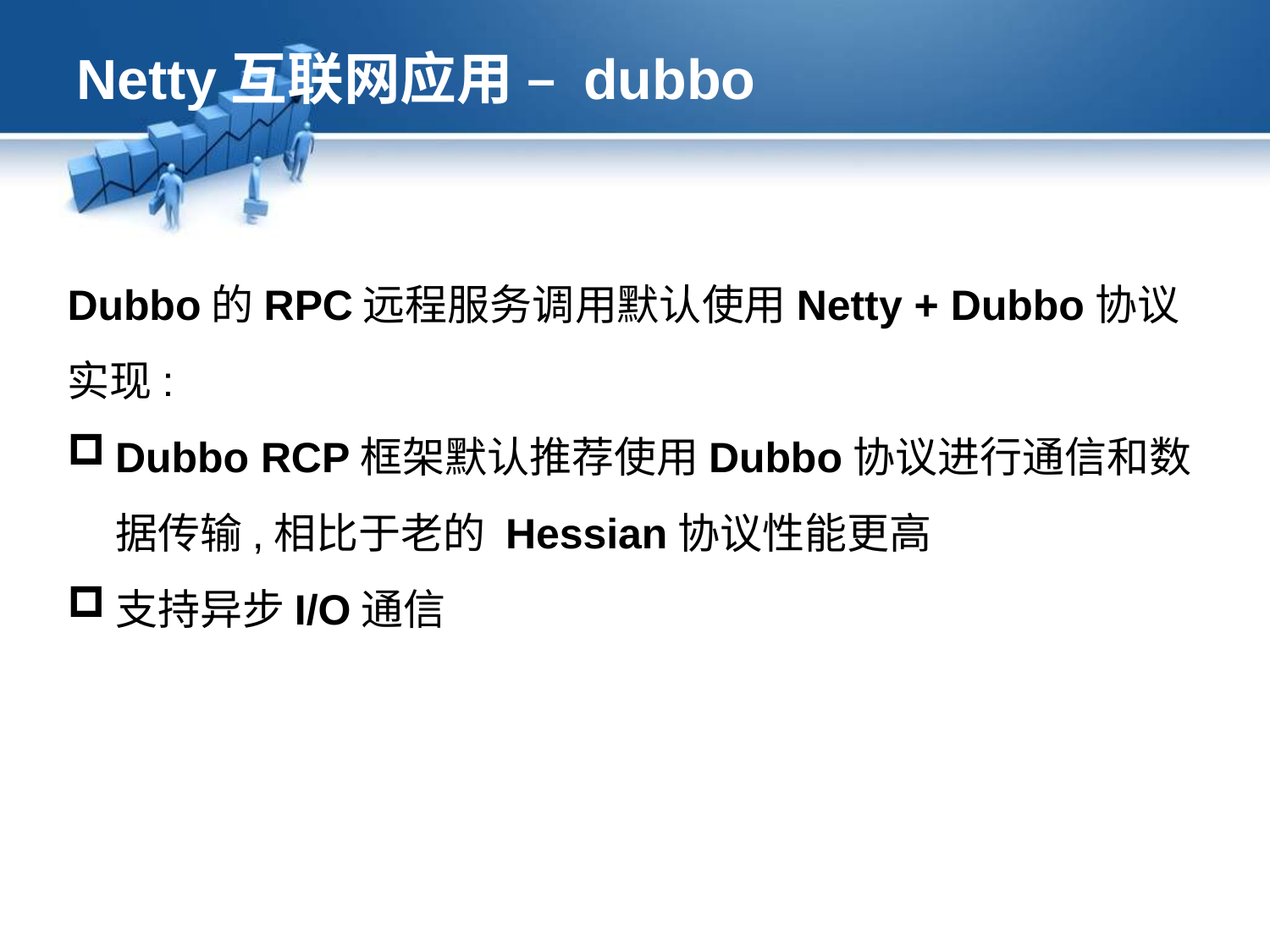

# Netty互联网应用 – dubbo
Dubbo的RPC远程服务调用默认使用Netty + Dubbo协议实现:
Dubbo RCP框架默认推荐使用Dubbo协议进行通信和数据传输,相比于老的 Hessian协议性能更高
支持异步I/O通信